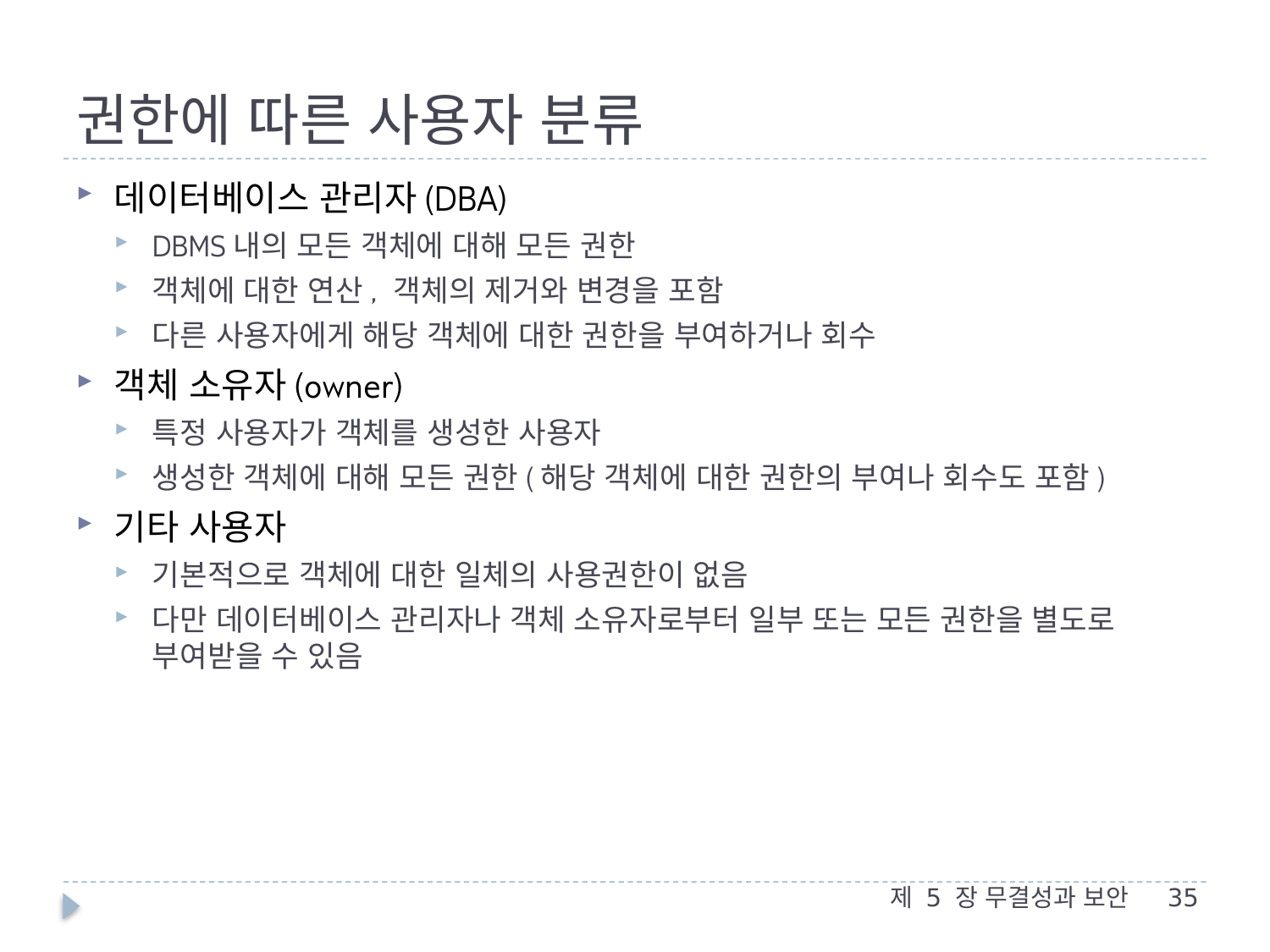

# 권한에 따른 사용자 분류
데이터베이스 관리자(DBA)
DBMS내의 모든 객체에 대해 모든 권한
객체에 대한 연산, 객체의 제거와 변경을 포함
다른 사용자에게 해당 객체에 대한 권한을 부여하거나 회수
객체 소유자(owner)
특정 사용자가 객체를 생성한 사용자
생성한 객체에 대해 모든 권한(해당 객체에 대한 권한의 부여나 회수도 포함)
기타 사용자
기본적으로 객체에 대한 일체의 사용권한이 없음
다만 데이터베이스 관리자나 객체 소유자로부터 일부 또는 모든 권한을 별도로 부여받을 수 있음
제 5 장 무결성과 보안
35